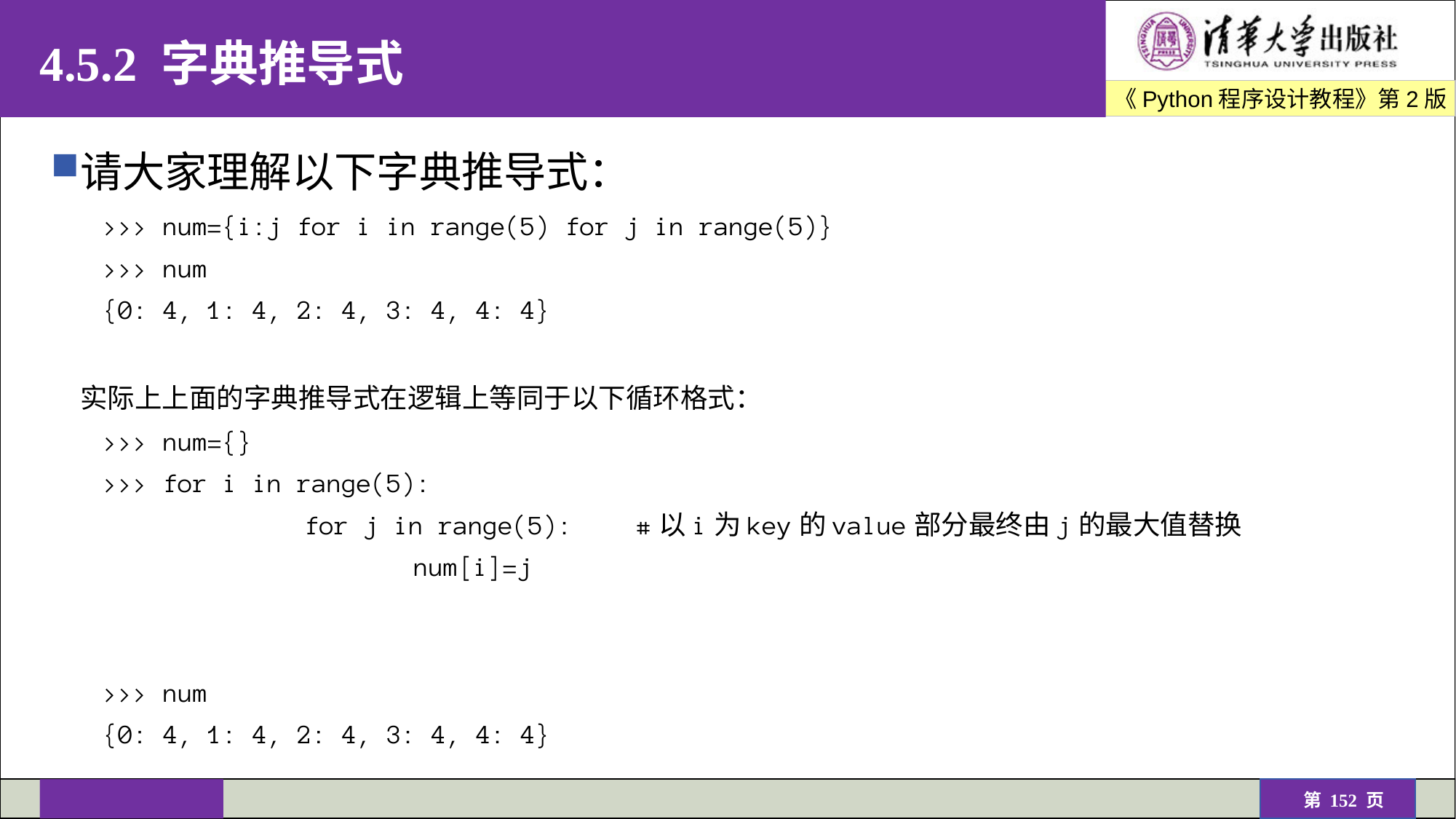

# 4.5.2 字典推导式
请大家理解以下字典推导式：
>>> num={i:j for i in range(5) for j in range(5)}
>>> num
{0: 4, 1: 4, 2: 4, 3: 4, 4: 4}
实际上上面的字典推导式在逻辑上等同于以下循环格式：
>>> num={}
>>> for i in range(5):
	        for j in range(5):	 #以i为key的value部分最终由j的最大值替换
		        num[i]=j

>>> num
{0: 4, 1: 4, 2: 4, 3: 4, 4: 4}